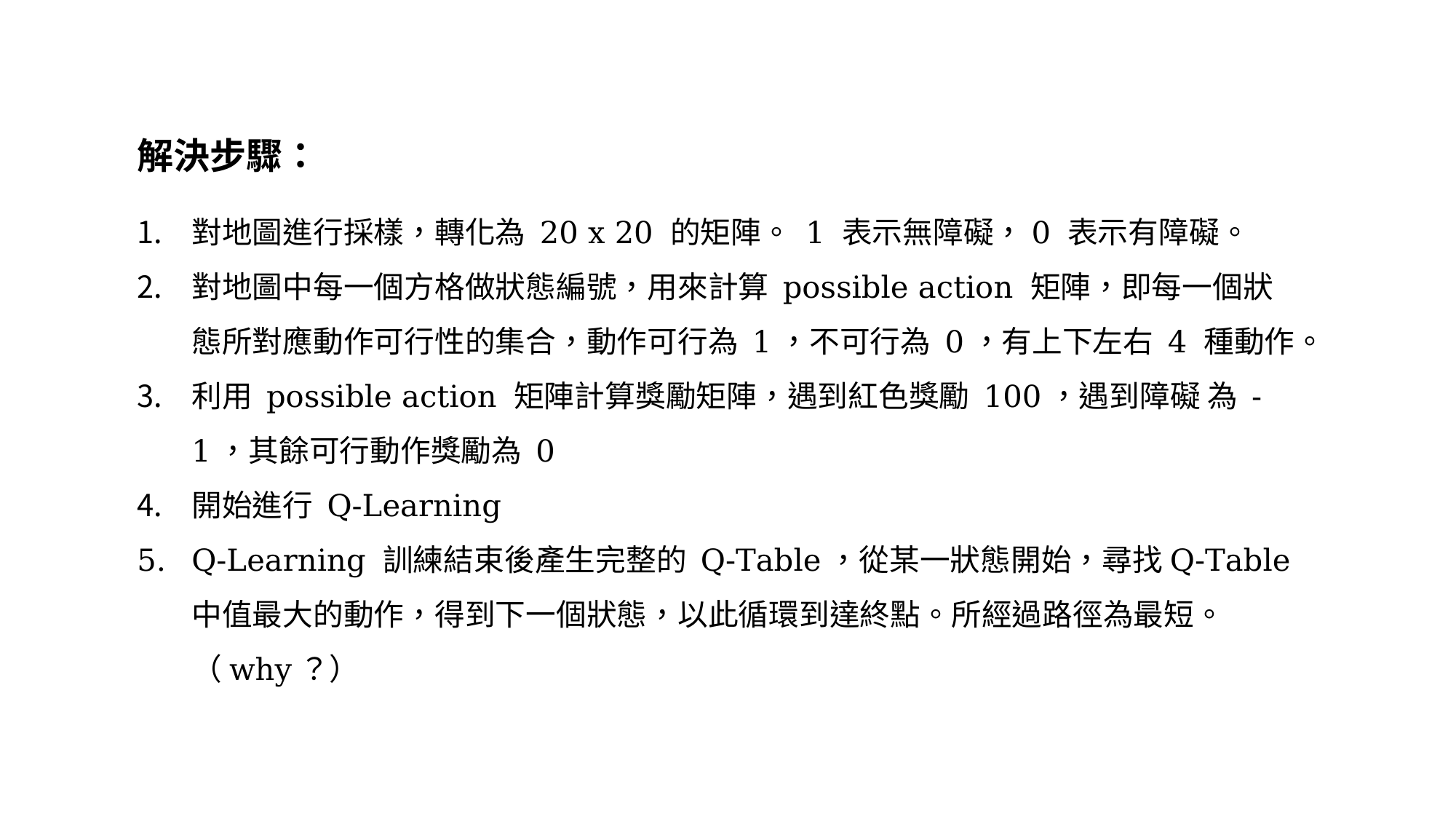

解決步驟：
對地圖進行採樣，轉化為 20 x 20 的矩陣。 1 表示無障礙，0 表示有障礙。
對地圖中每一個方格做狀態編號，用來計算 possible action 矩陣，即每一個狀態所對應動作可行性的集合，動作可行為 1，不可行為 0，有上下左右 4 種動作。
利用 possible action 矩陣計算獎勵矩陣，遇到紅色獎勵 100，遇到障礙 為 -1，其餘可行動作獎勵為 0
開始進行 Q-Learning
Q-Learning 訓練結束後產生完整的 Q-Table，從某一狀態開始，尋找Q-Table中值最大的動作，得到下一個狀態，以此循環到達終點。所經過路徑為最短。（why？）